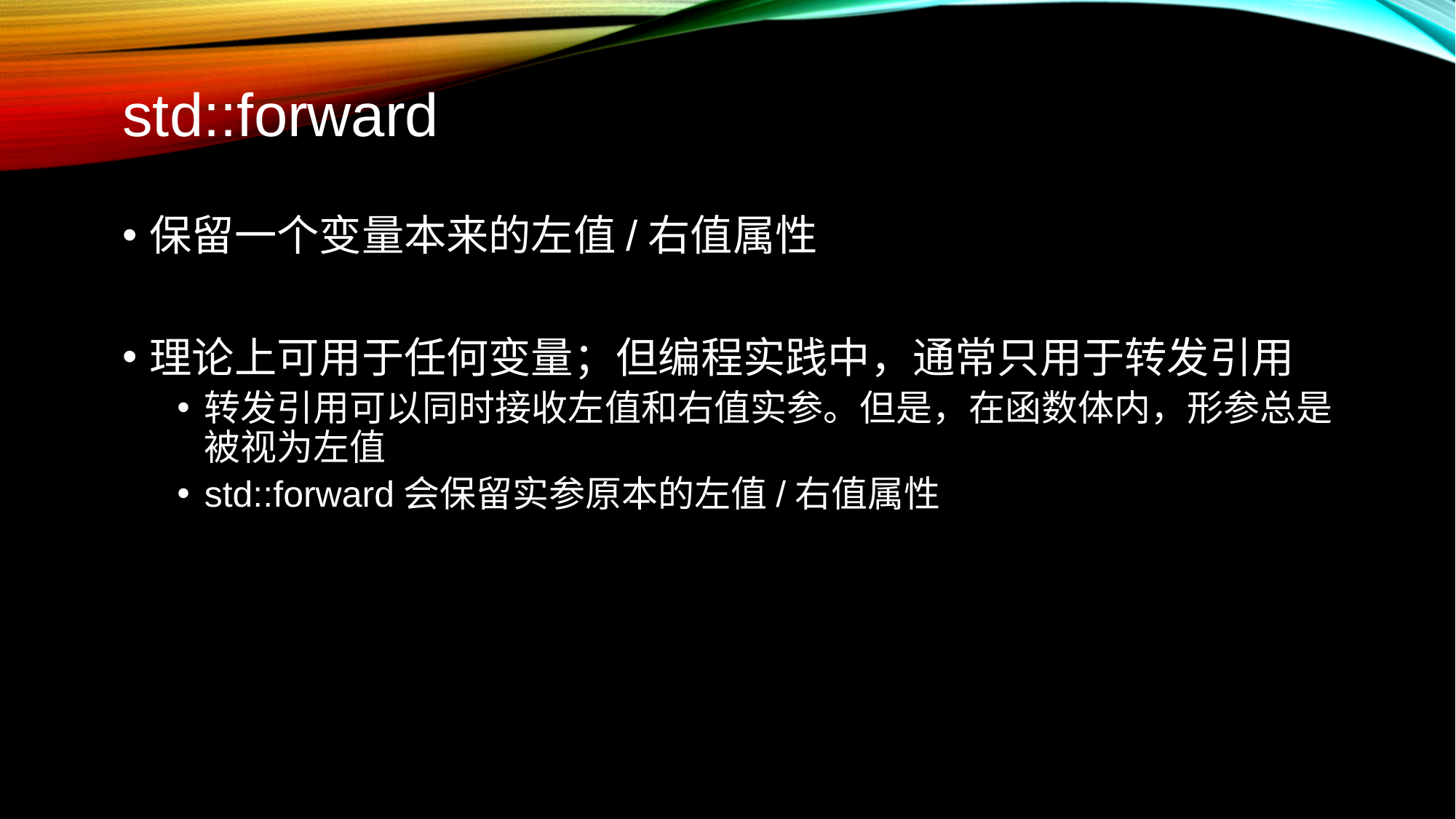

# std::forward
保留一个变量本来的左值/右值属性

理论上可用于任何变量；但编程实践中，通常只用于转发引用
转发引用可以同时接收左值和右值实参。但是，在函数体内，形参总是被视为左值
std::forward会保留实参原本的左值/右值属性